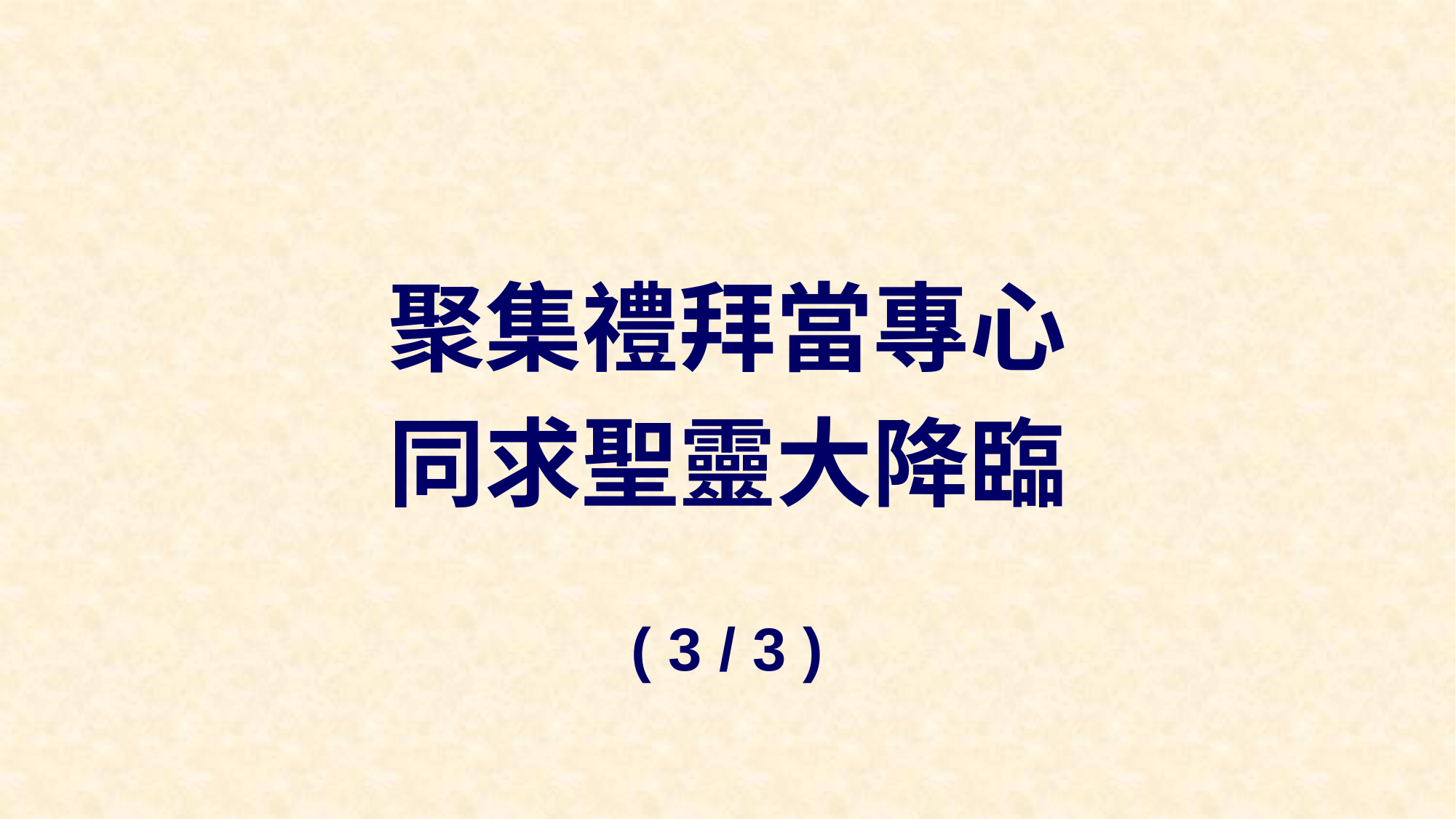

聚集禮拜當專心
同求聖靈大降臨
( 3 / 3 )